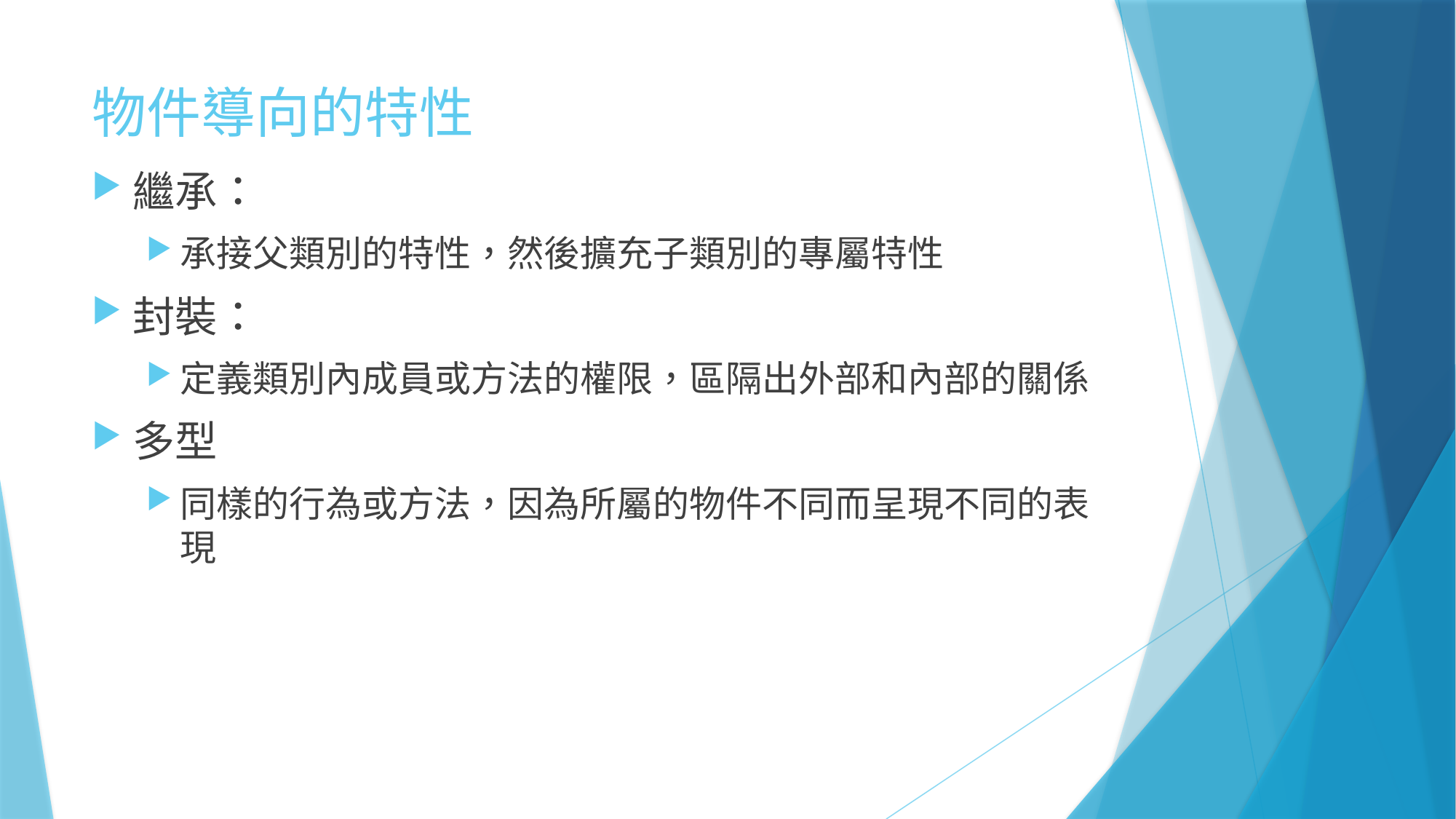

# 物件導向的特性
繼承：
承接父類別的特性，然後擴充子類別的專屬特性
封裝：
定義類別內成員或方法的權限，區隔出外部和內部的關係
多型
同樣的行為或方法，因為所屬的物件不同而呈現不同的表現